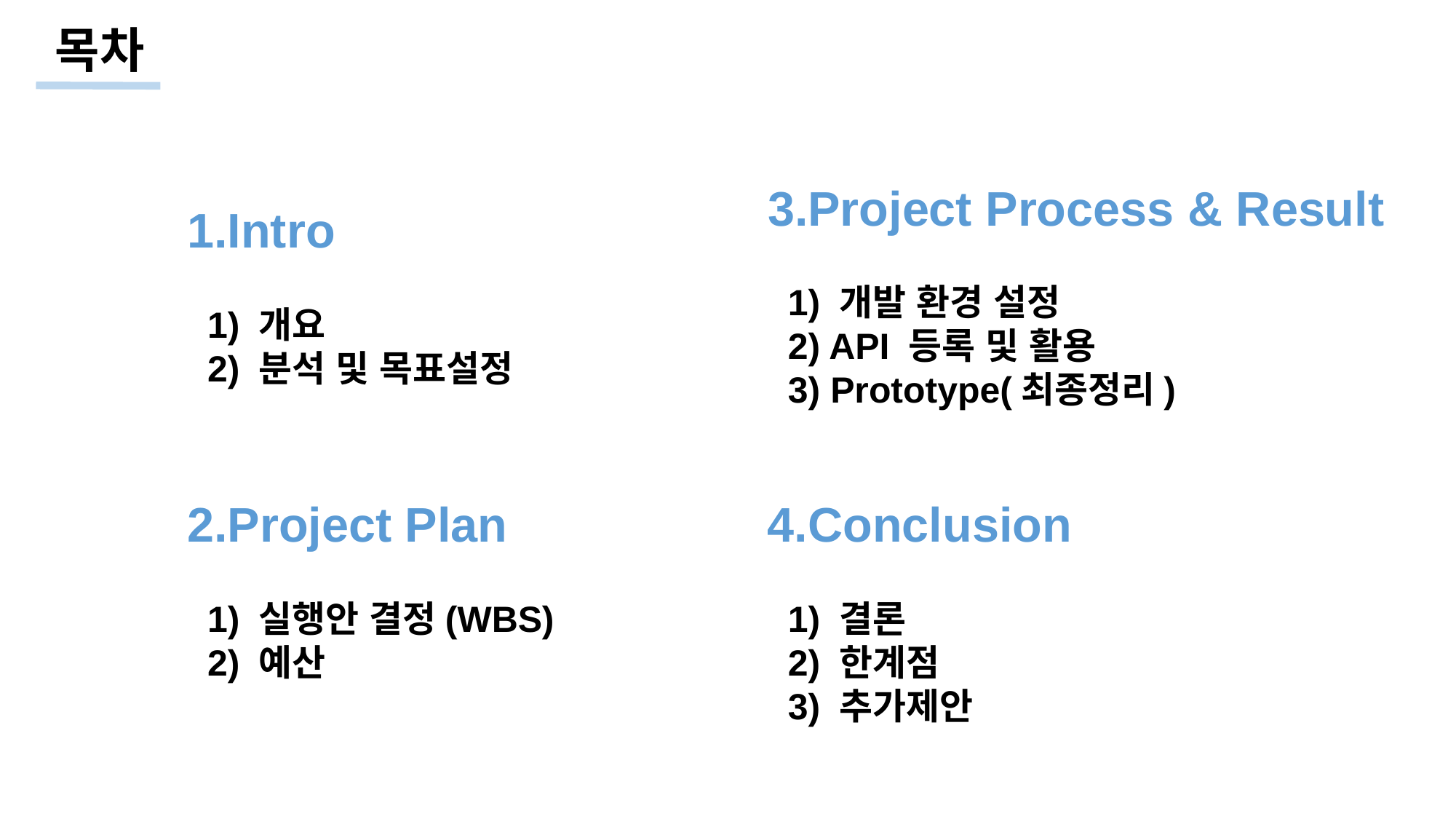

# 목차
3.Project Process & Result

  1) 개발 환경 설정
  2) API 등록 및 활용
  3) Prototype(최종정리)
	1.Intro

	  1) 개요
	  2) 분석 및 목표설정
	2.Project Plan

	  1) 실행안 결정(WBS)
	  2) 예산
4.Conclusion

  1) 결론
  2) 한계점
  3) 추가제안